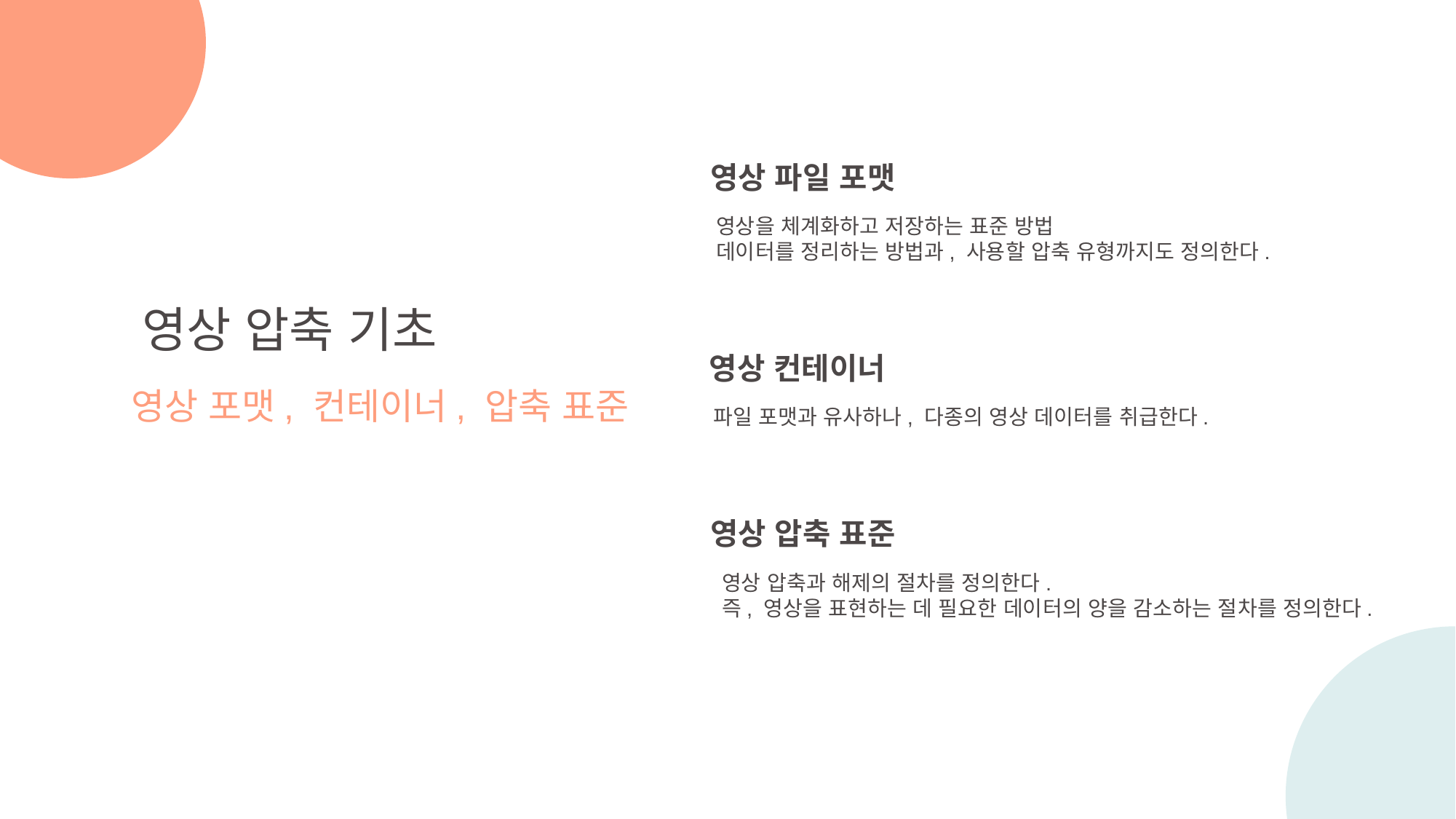

영상 파일 포맷
영상을 체계화하고 저장하는 표준 방법
데이터를 정리하는 방법과, 사용할 압축 유형까지도 정의한다.
영상 압축 기초
영상 포맷, 컨테이너, 압축 표준
영상 컨테이너
파일 포맷과 유사하나, 다종의 영상 데이터를 취급한다.
영상 압축 표준
영상 압축과 해제의 절차를 정의한다.
즉, 영상을 표현하는 데 필요한 데이터의 양을 감소하는 절차를 정의한다.